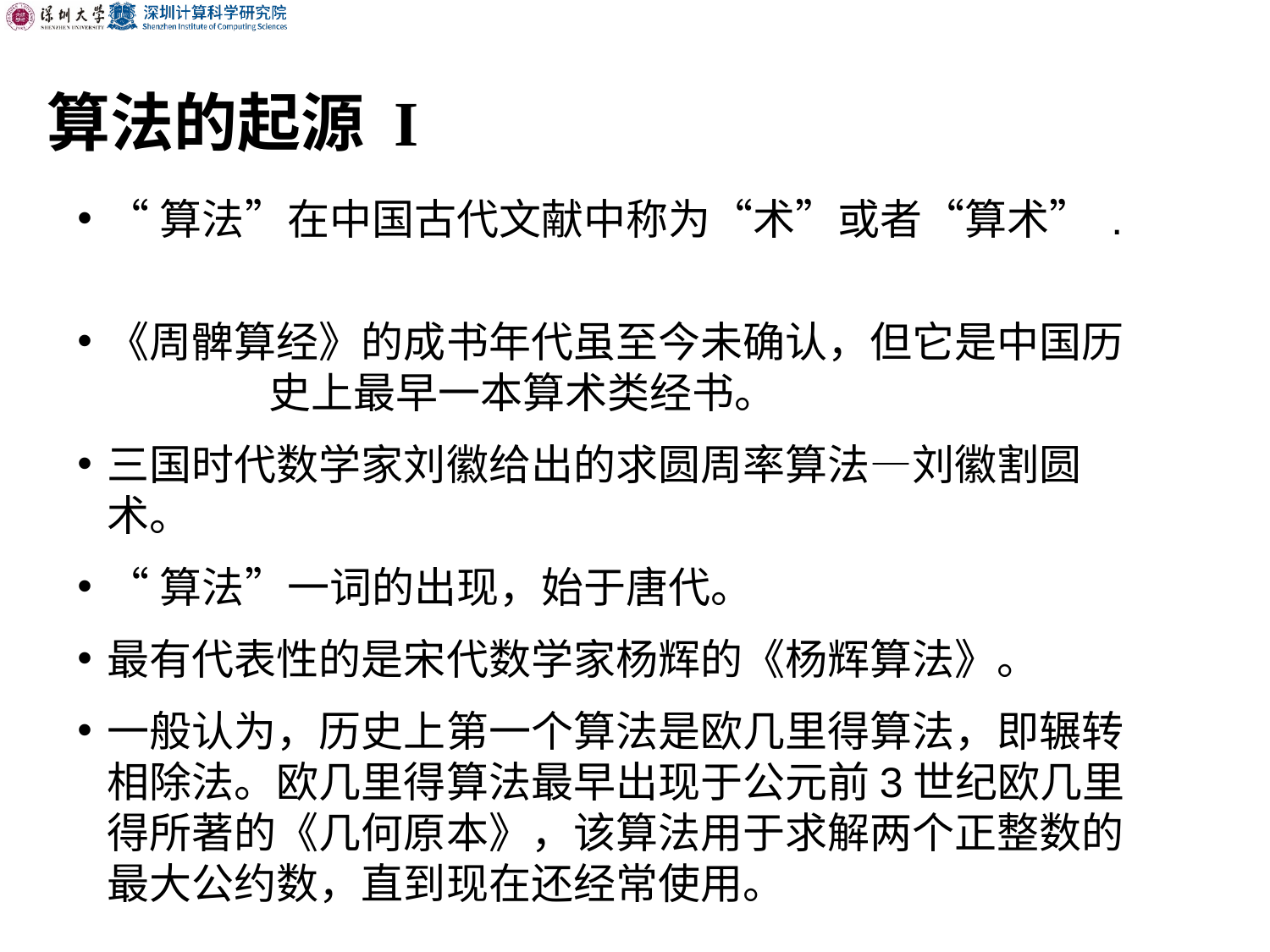

算法的起源 I
“算法”在中国古代文献中称为“术”或者“算术” .
《周髀算经》的成书年代虽至今未确认，但它是中国历                    史上最早一本算术类经书。
三国时代数学家刘徽给出的求圆周率算法—刘徽割圆术。
“算法”一词的出现，始于唐代。
最有代表性的是宋代数学家杨辉的《杨辉算法》。
一般认为，历史上第一个算法是欧几里得算法，即辗转相除法。欧几里得算法最早出现于公元前3世纪欧几里得所著的《几何原本》，该算法用于求解两个正整数的最大公约数，直到现在还经常使用。